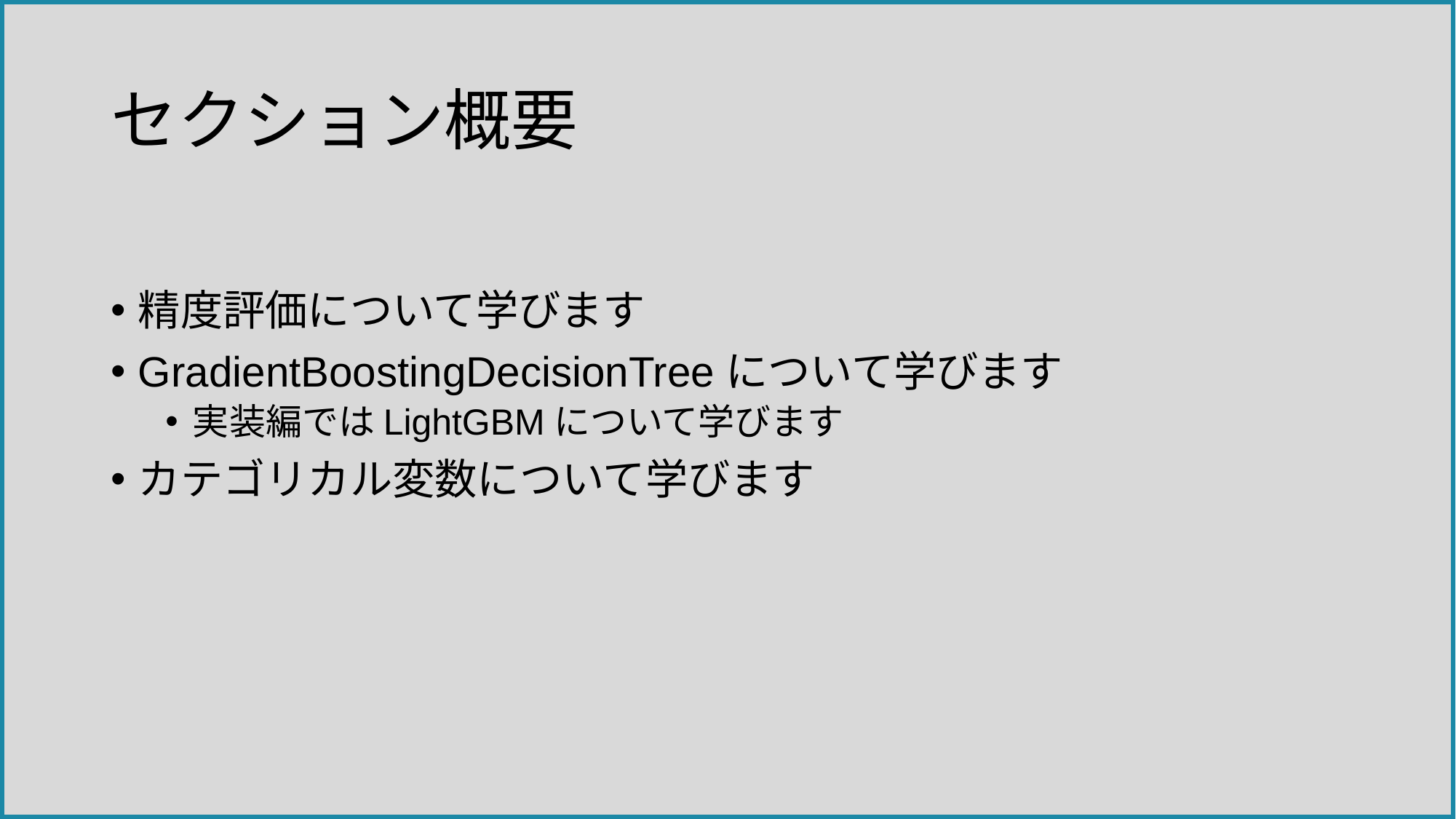

# セクション概要

精度評価について学びます
GradientBoostingDecisionTreeについて学びます
実装編ではLightGBMについて学びます
カテゴリカル変数について学びます